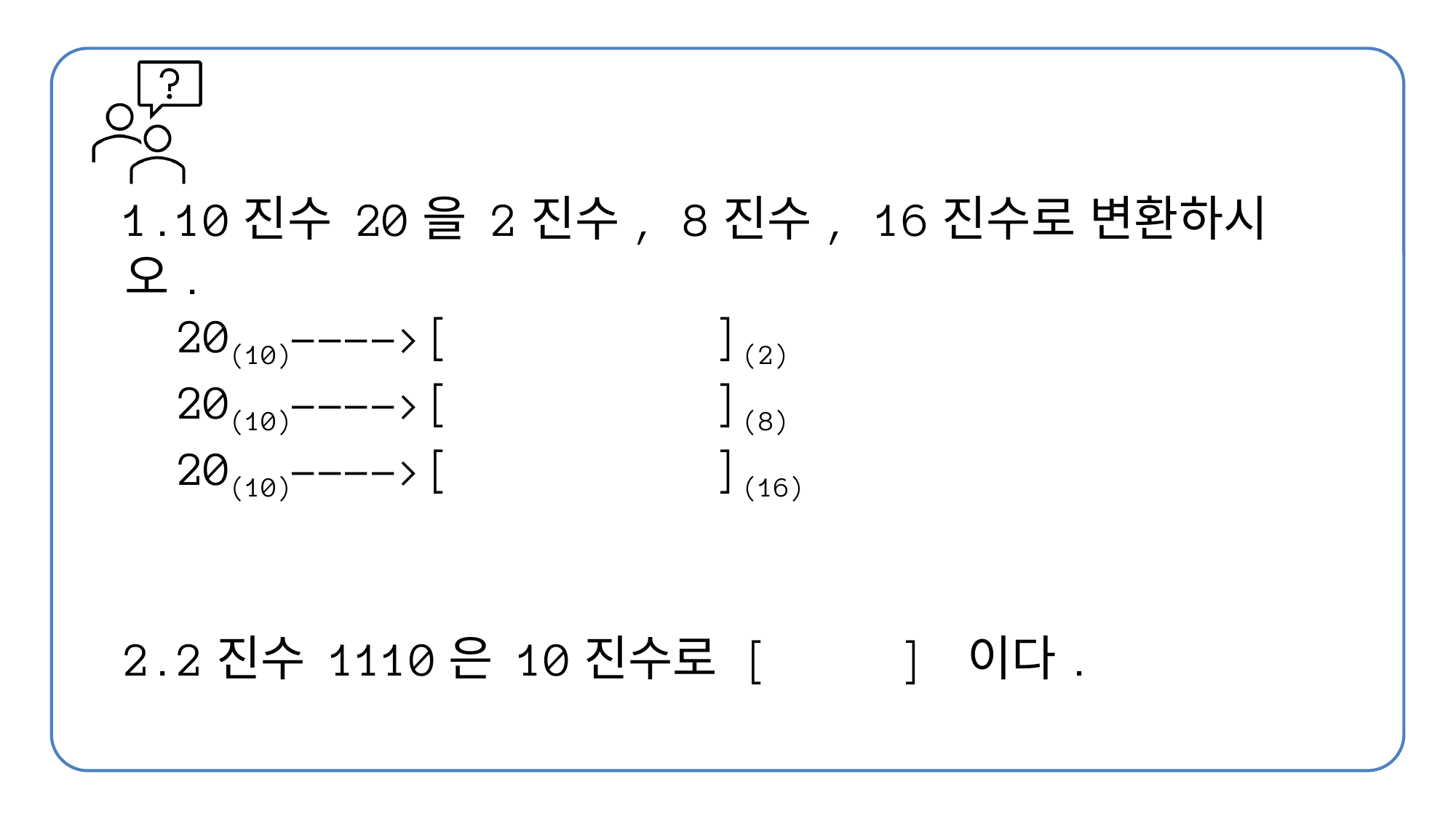

1.10진수 20을 2진수, 8진수, 16진수로 변환하시오.
  20(10)---->[          ](2)
  20(10)---->[          ](8)
  20(10)---->[          ](16)

2.2진수 1110은 10진수로 [     ] 이다.